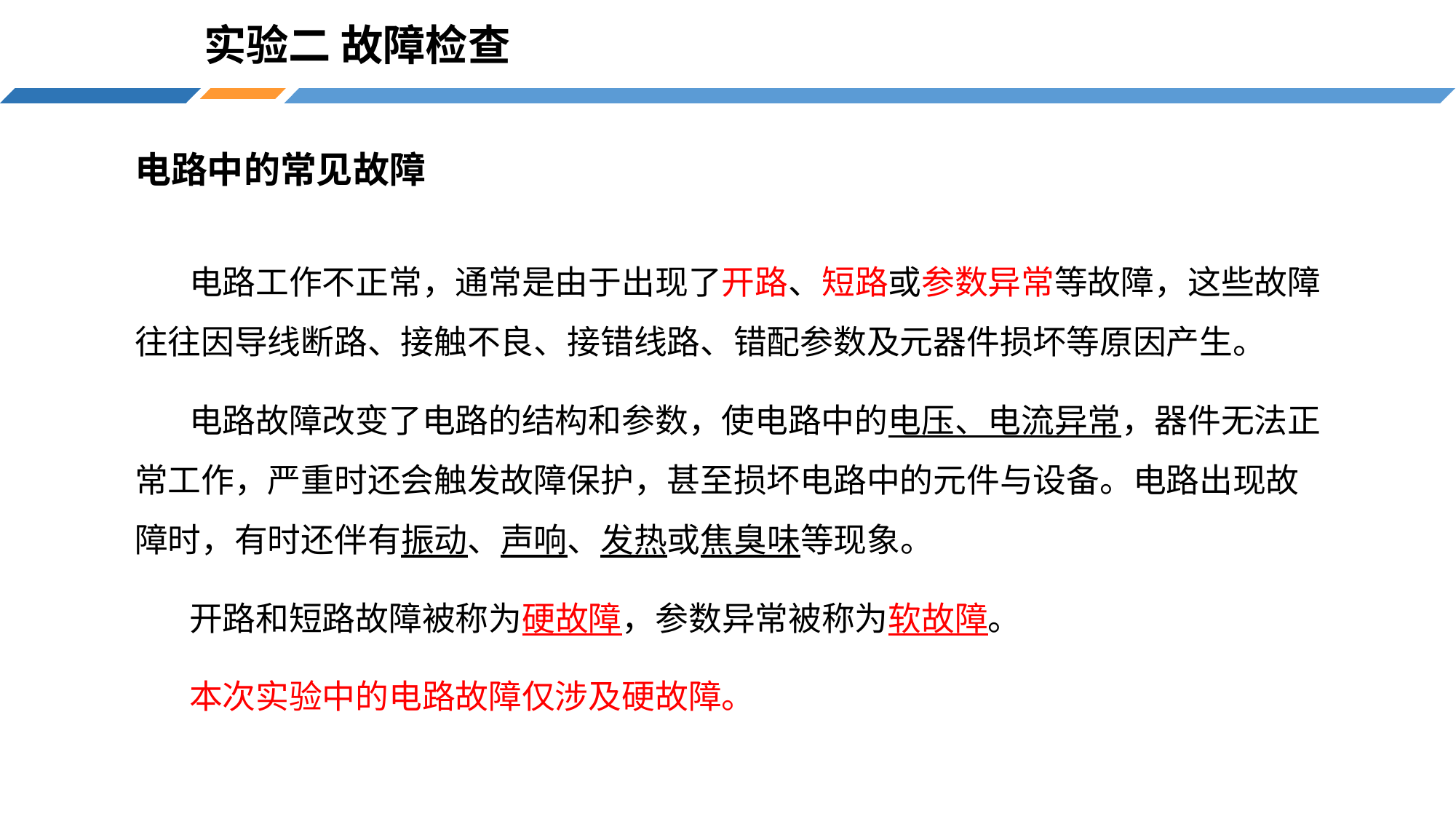

# 实验二 故障检查
电路中的常见故障
电路工作不正常，通常是由于出现了开路、短路或参数异常等故障，这些故障往往因导线断路、接触不良、接错线路、错配参数及元器件损坏等原因产生。
电路故障改变了电路的结构和参数，使电路中的电压、电流异常，器件无法正常工作，严重时还会触发故障保护，甚至损坏电路中的元件与设备。电路出现故障时，有时还伴有振动、声响、发热或焦臭味等现象。
开路和短路故障被称为硬故障，参数异常被称为软故障。
本次实验中的电路故障仅涉及硬故障。